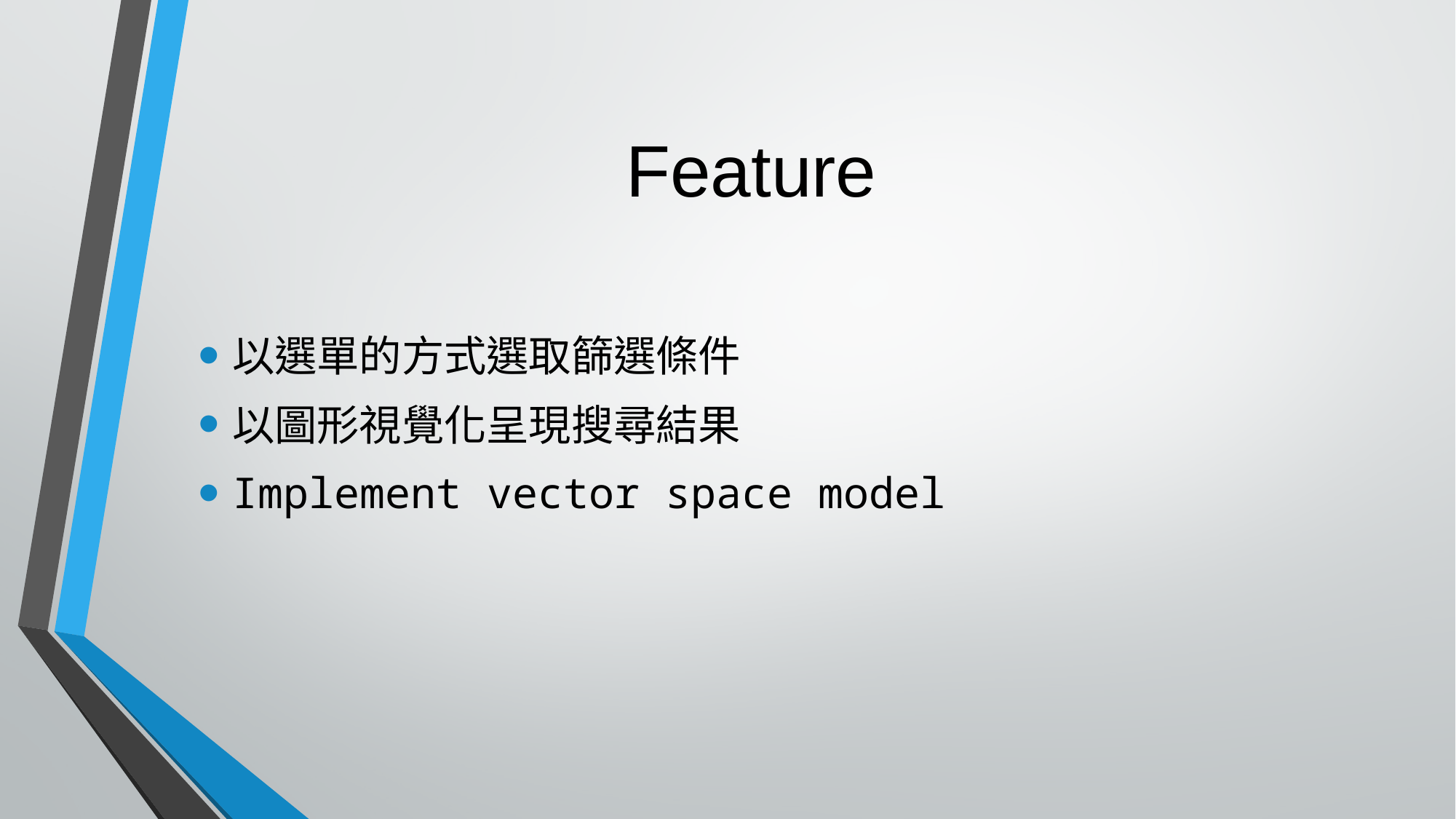

# Feature
以選單的方式選取篩選條件
以圖形視覺化呈現搜尋結果
Implement vector space model